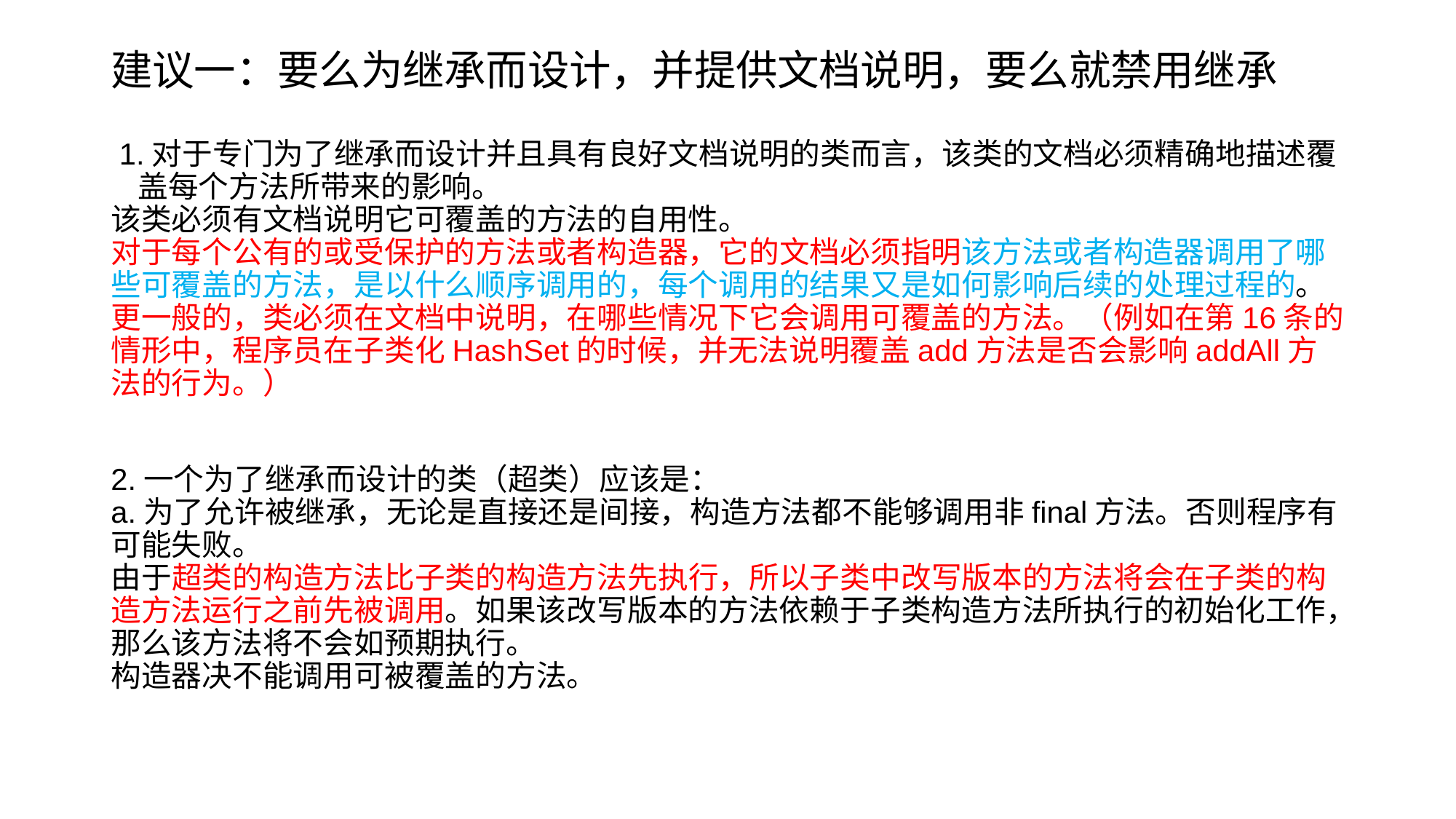

# 建议一：要么为继承而设计，并提供文档说明，要么就禁用继承
 1.对于专门为了继承而设计并且具有良好文档说明的类而言，该类的文档必须精确地描述覆      盖每个方法所带来的影响。
该类必须有文档说明它可覆盖的方法的自用性。
对于每个公有的或受保护的方法或者构造器，它的文档必须指明该方法或者构造器调用了哪些可覆盖的方法，是以什么顺序调用的，每个调用的结果又是如何影响后续的处理过程的。
更一般的，类必须在文档中说明，在哪些情况下它会调用可覆盖的方法。（例如在第16条的情形中，程序员在子类化HashSet的时候，并无法说明覆盖add方法是否会影响addAll方法的行为。）

2.一个为了继承而设计的类（超类）应该是：
a.为了允许被继承，无论是直接还是间接，构造方法都不能够调用非final方法。否则程序有可能失败。
由于超类的构造方法比子类的构造方法先执行，所以子类中改写版本的方法将会在子类的构造方法运行之前先被调用。如果该改写版本的方法依赖于子类构造方法所执行的初始化工作，那么该方法将不会如预期执行。
构造器决不能调用可被覆盖的方法。